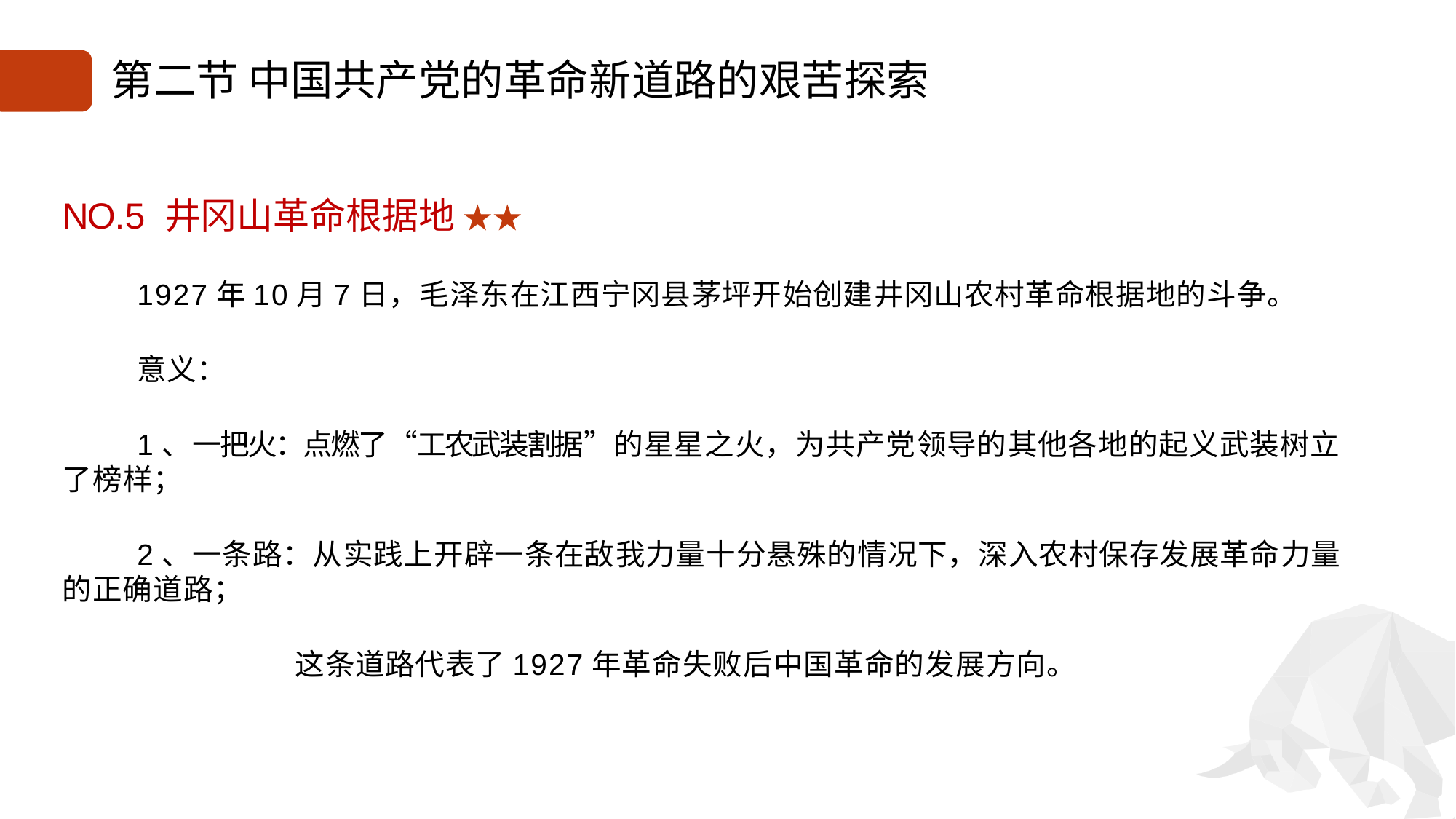

# 第二节 中国共产党的革命新道路的艰苦探索
NO.5 井冈山革命根据地 ★★
1927年10月7日，毛泽东在江西宁冈县茅坪开始创建井冈山农村革命根据地的斗争。
意义：

1、一把火：点燃了“工农武装割据”的星星之火，为共产党领导的其他各地的起义武装树立了榜样；

2、一条路：从实践上开辟一条在敌我力量十分悬殊的情况下，深入农村保存发展革命力量的正确道路；

这条道路代表了1927年革命失败后中国革命的发展方向。